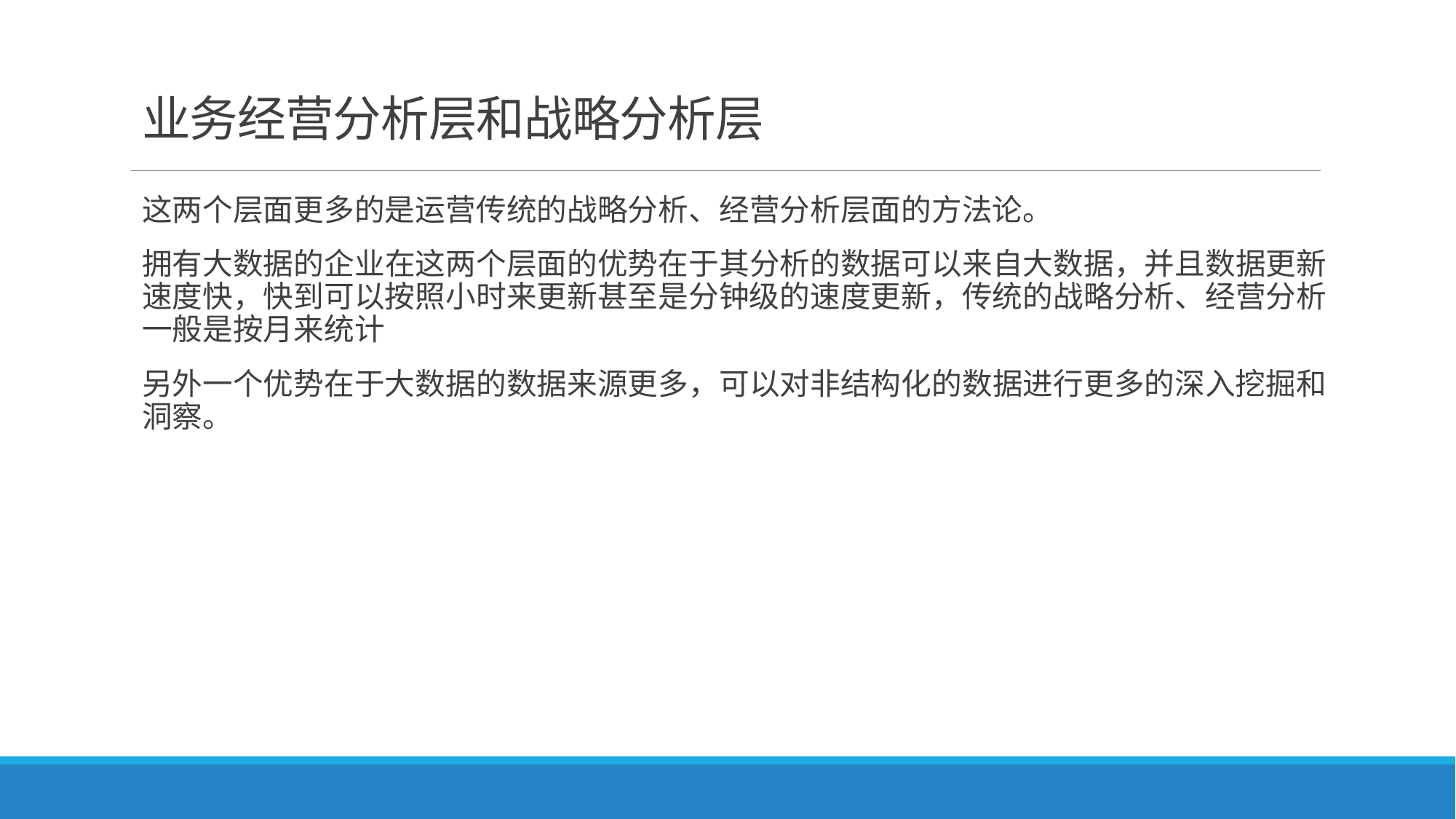

# 业务经营分析层和战略分析层
这两个层面更多的是运营传统的战略分析、经营分析层面的方法论。
拥有大数据的企业在这两个层面的优势在于其分析的数据可以来自大数据，并且数据更新速度快，快到可以按照小时来更新甚至是分钟级的速度更新，传统的战略分析、经营分析一般是按月来统计
另外一个优势在于大数据的数据来源更多，可以对非结构化的数据进行更多的深入挖掘和洞察。